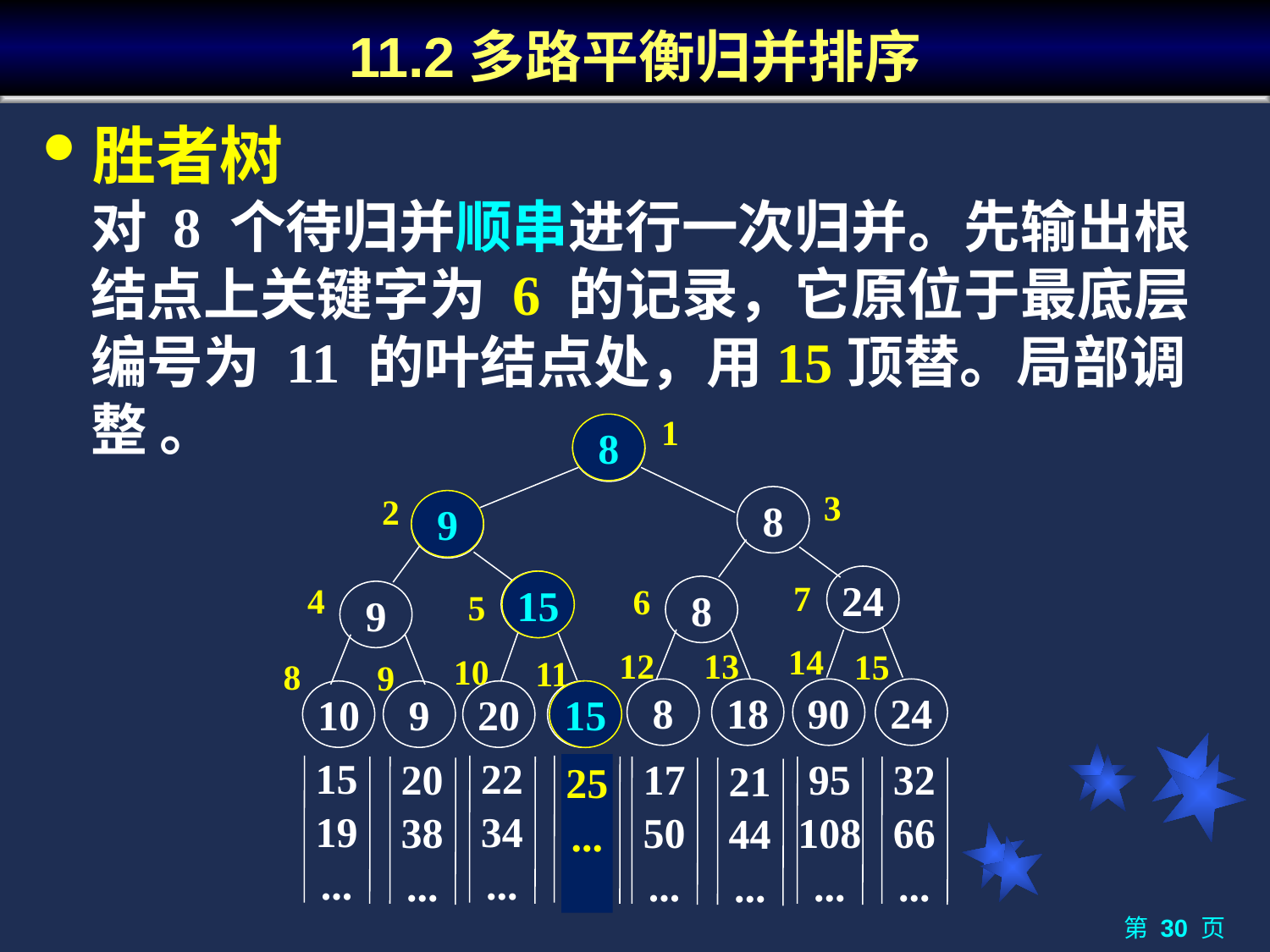

# 11.2多路平衡归并排序
胜者树
	对 8 个待归并顺串进行一次归并。先输出根结点上关键字为 6 的记录，它原位于最底层编号为 11 的叶结点处，用15顶替。局部调整 。
1
6

3
2
8
6

24
6
8
9

7
4
6
5
14
12
13
15
10
11
8
9
8
18
90
24
10
9
20
6
15
19
...
22
34
...
15
25
...
20
38
...
17
50
...
95
108
...
32
66
...
21
44
...
8
9
15
15
25
...

第 30 页